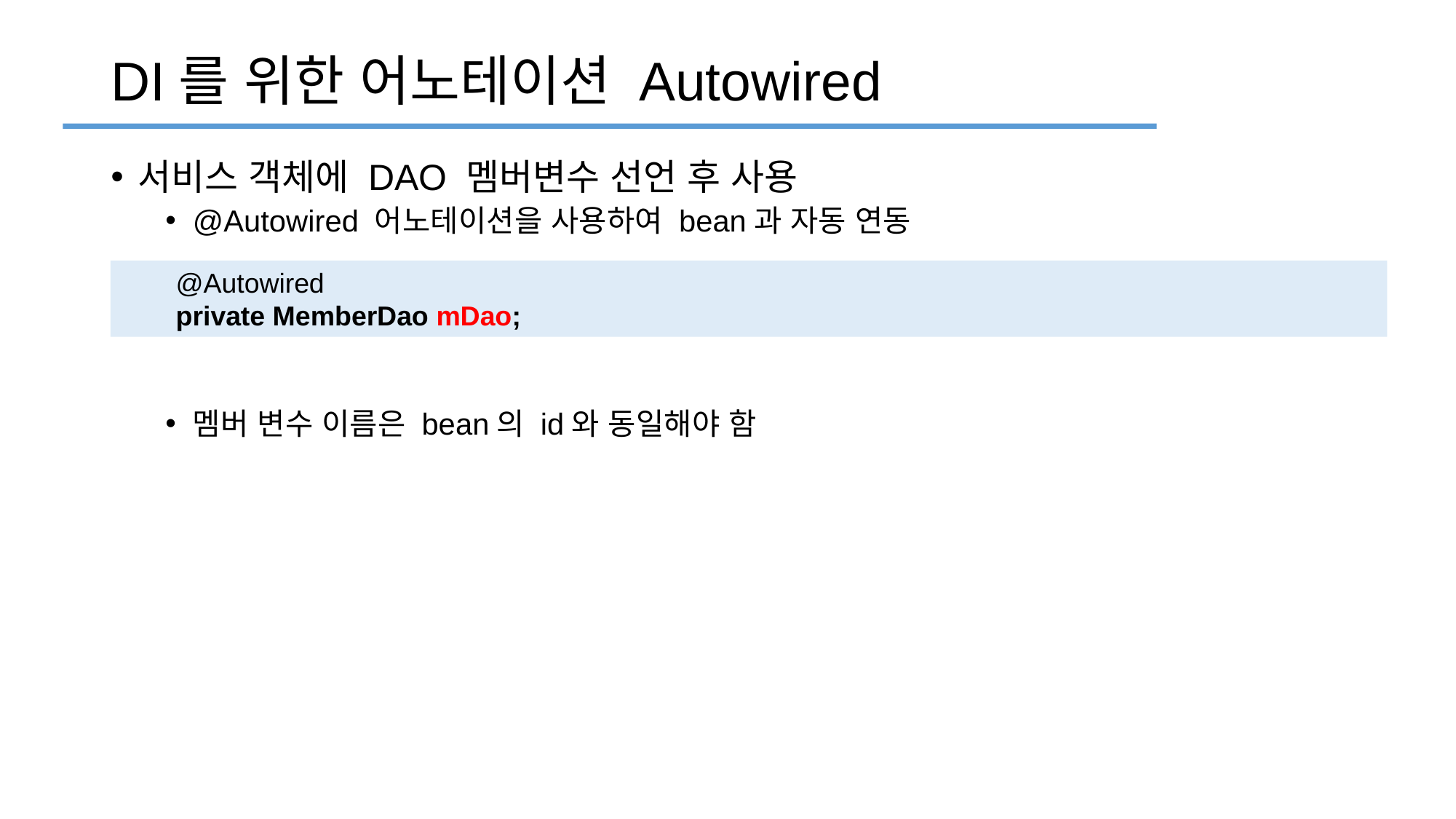

# DI를 위한 어노테이션 Autowired
서비스 객체에 DAO 멤버변수 선언 후 사용
@Autowired 어노테이션을 사용하여 bean과 자동 연동

멤버 변수 이름은 bean의 id와 동일해야 함
@Autowired
private MemberDao mDao;